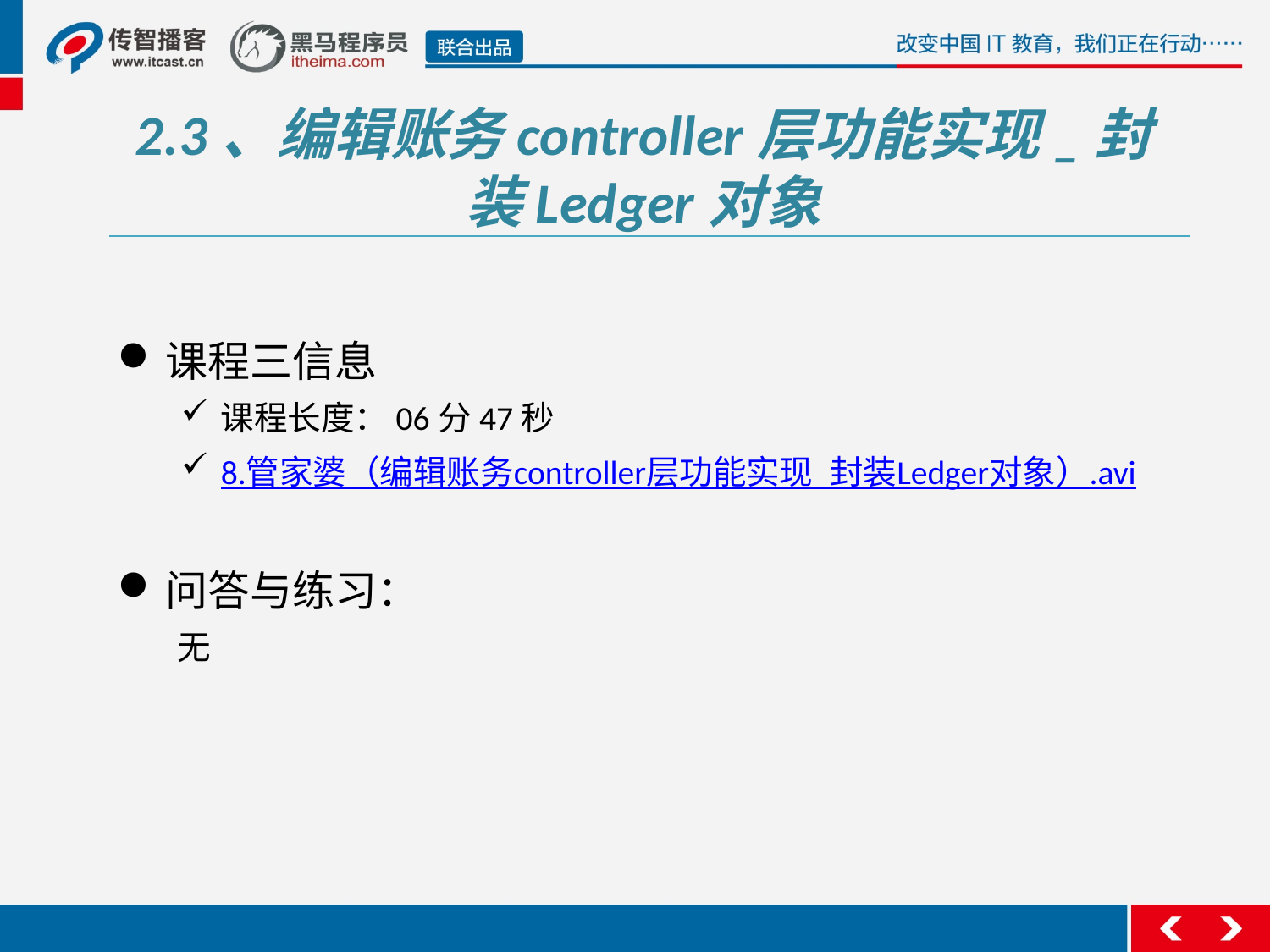

2.3、编辑账务controller层功能实现_封装Ledger对象

课程三信息
课程长度：06分47秒
8.管家婆（编辑账务controller层功能实现_封装Ledger对象）.avi

问答与练习：
       无